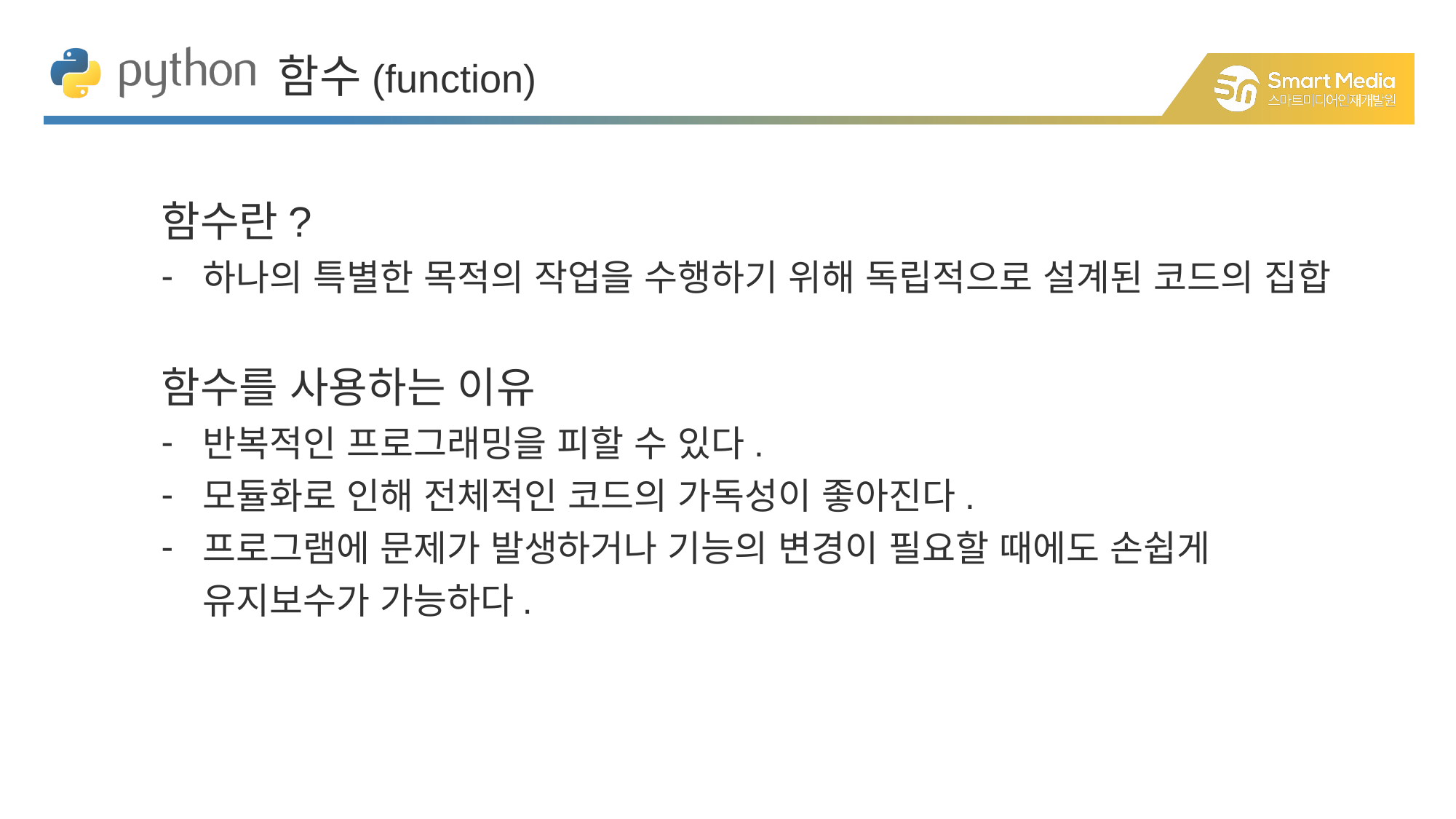

함수(function)
함수란?
하나의 특별한 목적의 작업을 수행하기 위해 독립적으로 설계된 코드의 집합

함수를 사용하는 이유
반복적인 프로그래밍을 피할 수 있다.
모듈화로 인해 전체적인 코드의 가독성이 좋아진다.
프로그램에 문제가 발생하거나 기능의 변경이 필요할 때에도 손쉽게 유지보수가 가능하다.